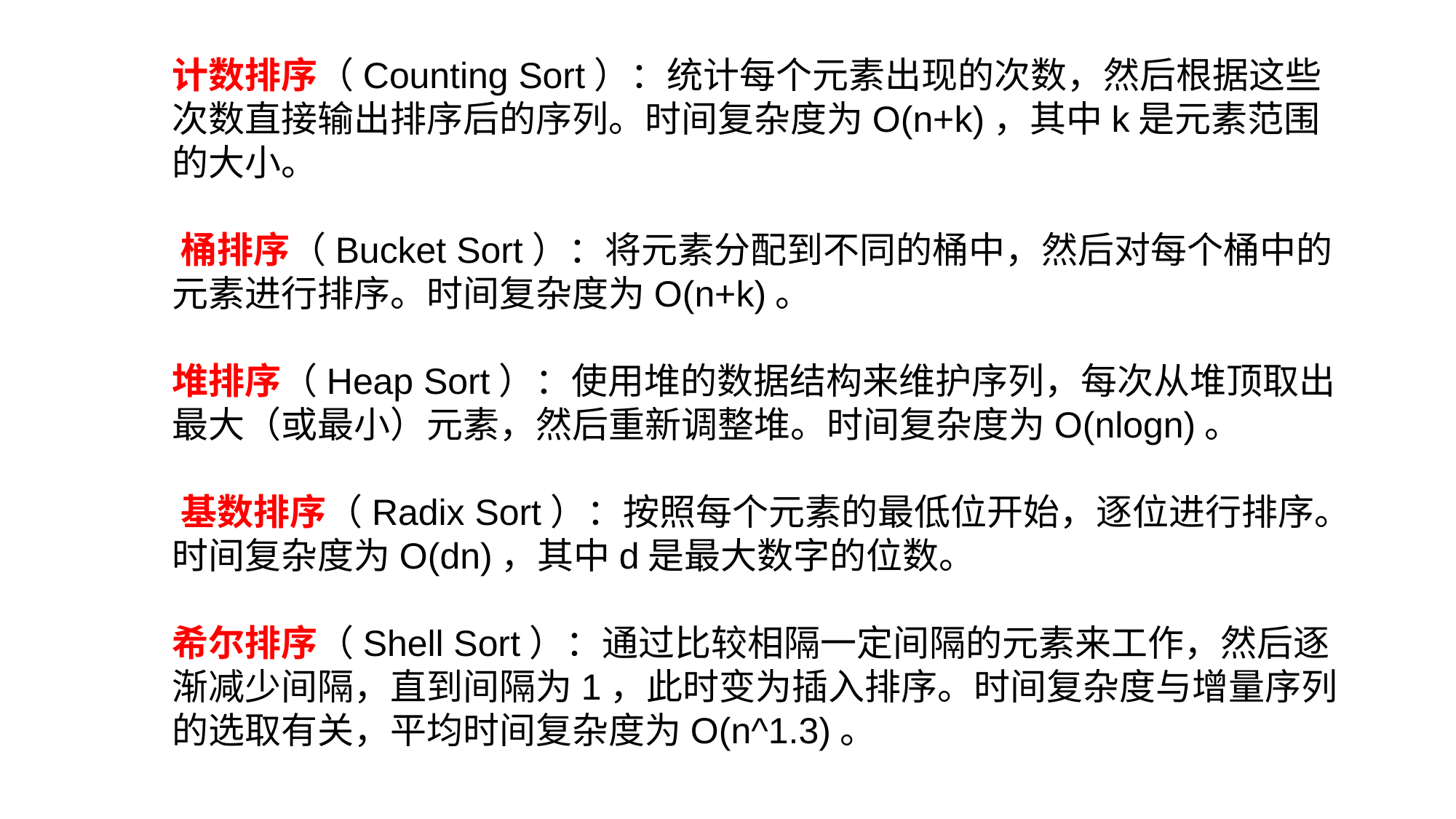

计数排序（Counting Sort）‌：统计每个元素出现的次数，然后根据这些次数直接输出排序后的序列。时间复杂度为O(n+k)，其中k是元素范围的大小。

‌桶排序（Bucket Sort）‌：将元素分配到不同的桶中，然后对每个桶中的元素进行排序。时间复杂度为O(n+k)。

堆排序（Heap Sort）‌：使用堆的数据结构来维护序列，每次从堆顶取出最大（或最小）元素，然后重新调整堆。时间复杂度为O(nlogn)。

‌基数排序（Radix Sort）‌：按照每个元素的最低位开始，逐位进行排序。时间复杂度为O(dn)，其中d是最大数字的位数。

希尔排序（Shell Sort）‌：通过比较相隔一定间隔的元素来工作，然后逐渐减少间隔，直到间隔为1，此时变为插入排序。时间复杂度与增量序列的选取有关，平均时间复杂度为O(n^1.3)。